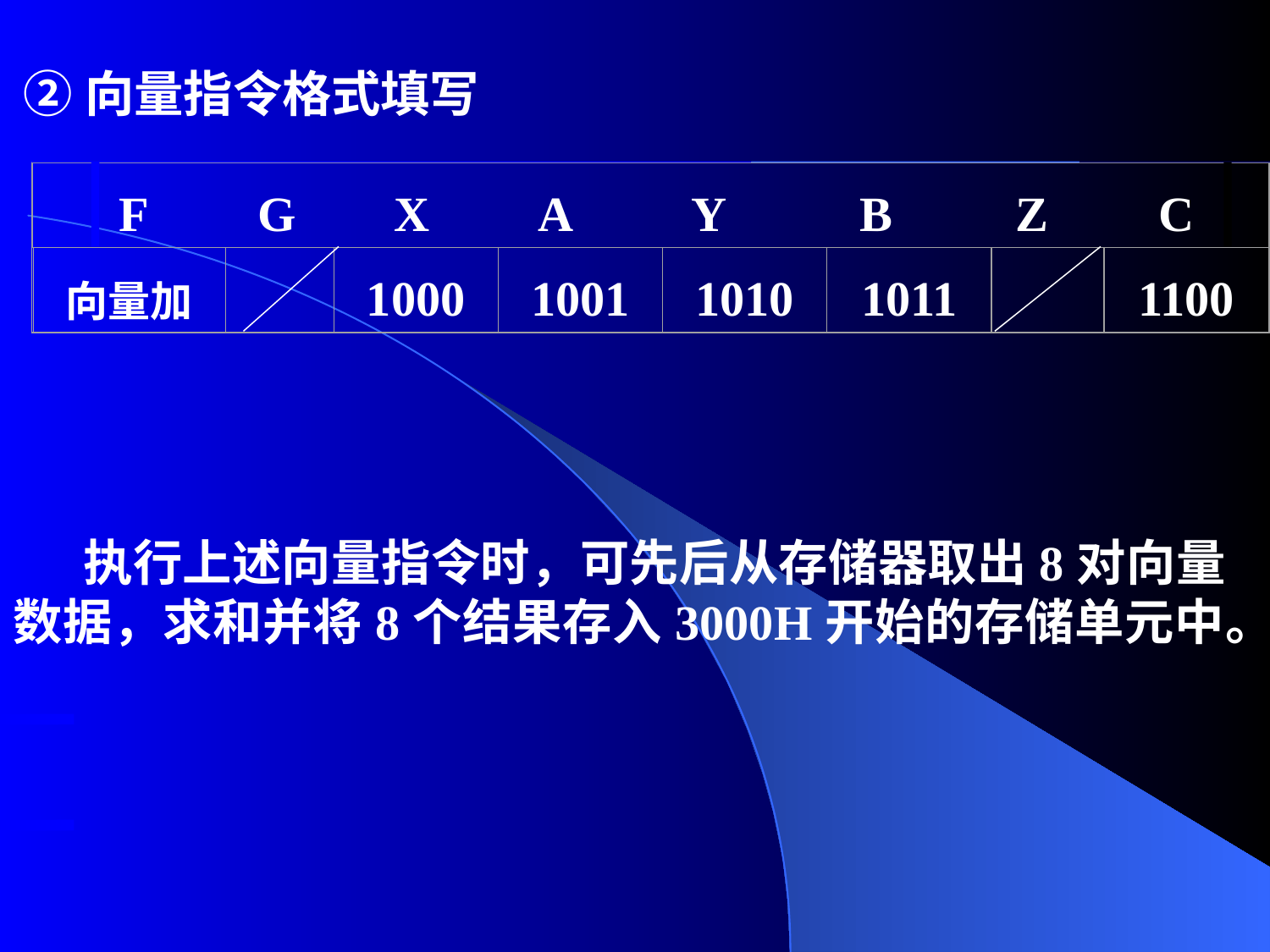

②向量指令格式填写

 F         G        X         A          Y           B          Z         C

向量加

1000

1001

1010

1011

1100

     执行上述向量指令时，可先后从存储器取出8对向量数据，求和并将8个结果存入3000H开始的存储单元中。

17